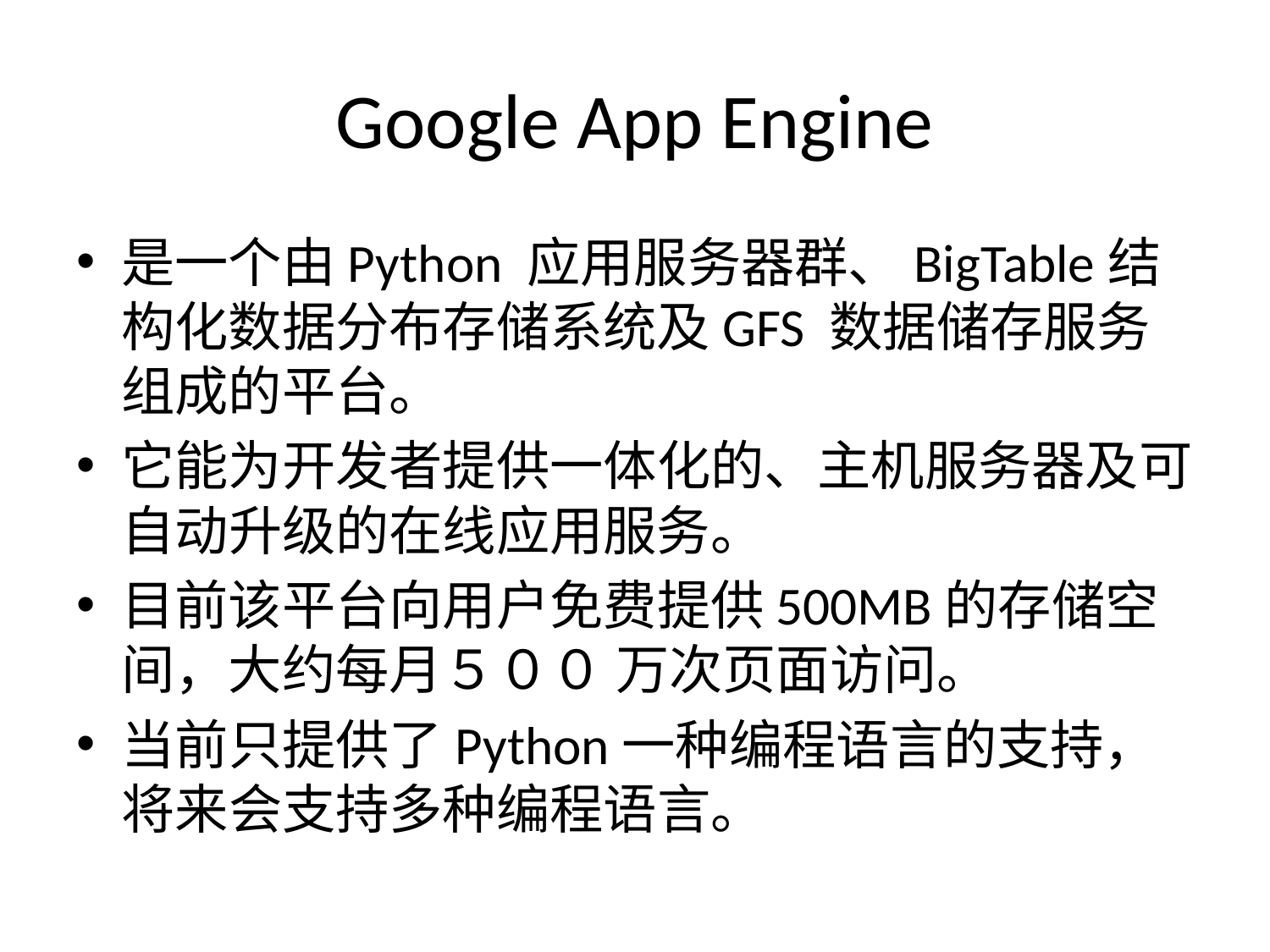

# Google App Engine
是一个由Python 应用服务器群、BigTable结构化数据分布存储系统及GFS 数据储存服务组成的平台。
它能为开发者提供一体化的、主机服务器及可自动升级的在线应用服务。
目前该平台向用户免费提供500MB的存储空间，大约每月５００ 万次页面访问。
当前只提供了Python一种编程语言的支持，将来会支持多种编程语言。